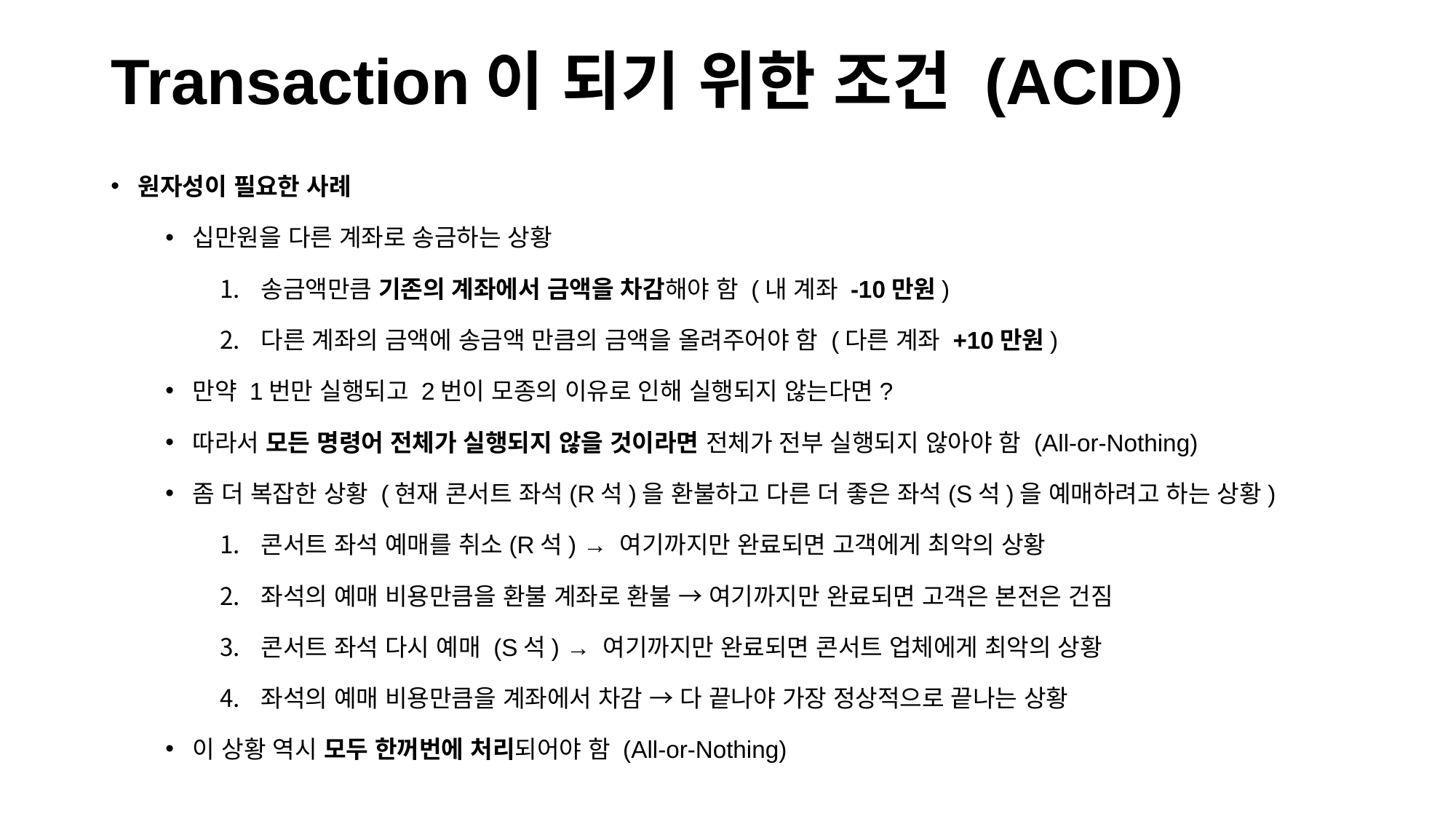

# Transaction이 되기 위한 조건 (ACID)
원자성이 필요한 사례
십만원을 다른 계좌로 송금하는 상황
송금액만큼 기존의 계좌에서 금액을 차감해야 함 (내 계좌 -10만원)
다른 계좌의 금액에 송금액 만큼의 금액을 올려주어야 함 (다른 계좌 +10만원)
만약 1번만 실행되고 2번이 모종의 이유로 인해 실행되지 않는다면?
따라서 모든 명령어 전체가 실행되지 않을 것이라면 전체가 전부 실행되지 않아야 함 (All-or-Nothing)
좀 더 복잡한 상황 (현재 콘서트 좌석(R석)을 환불하고 다른 더 좋은 좌석(S석)을 예매하려고 하는 상황)
콘서트 좌석 예매를 취소(R석) → 여기까지만 완료되면 고객에게 최악의 상황
좌석의 예매 비용만큼을 환불 계좌로 환불 → 여기까지만 완료되면 고객은 본전은 건짐
콘서트 좌석 다시 예매 (S석) → 여기까지만 완료되면 콘서트 업체에게 최악의 상황
좌석의 예매 비용만큼을 계좌에서 차감 → 다 끝나야 가장 정상적으로 끝나는 상황
이 상황 역시 모두 한꺼번에 처리되어야 함 (All-or-Nothing)